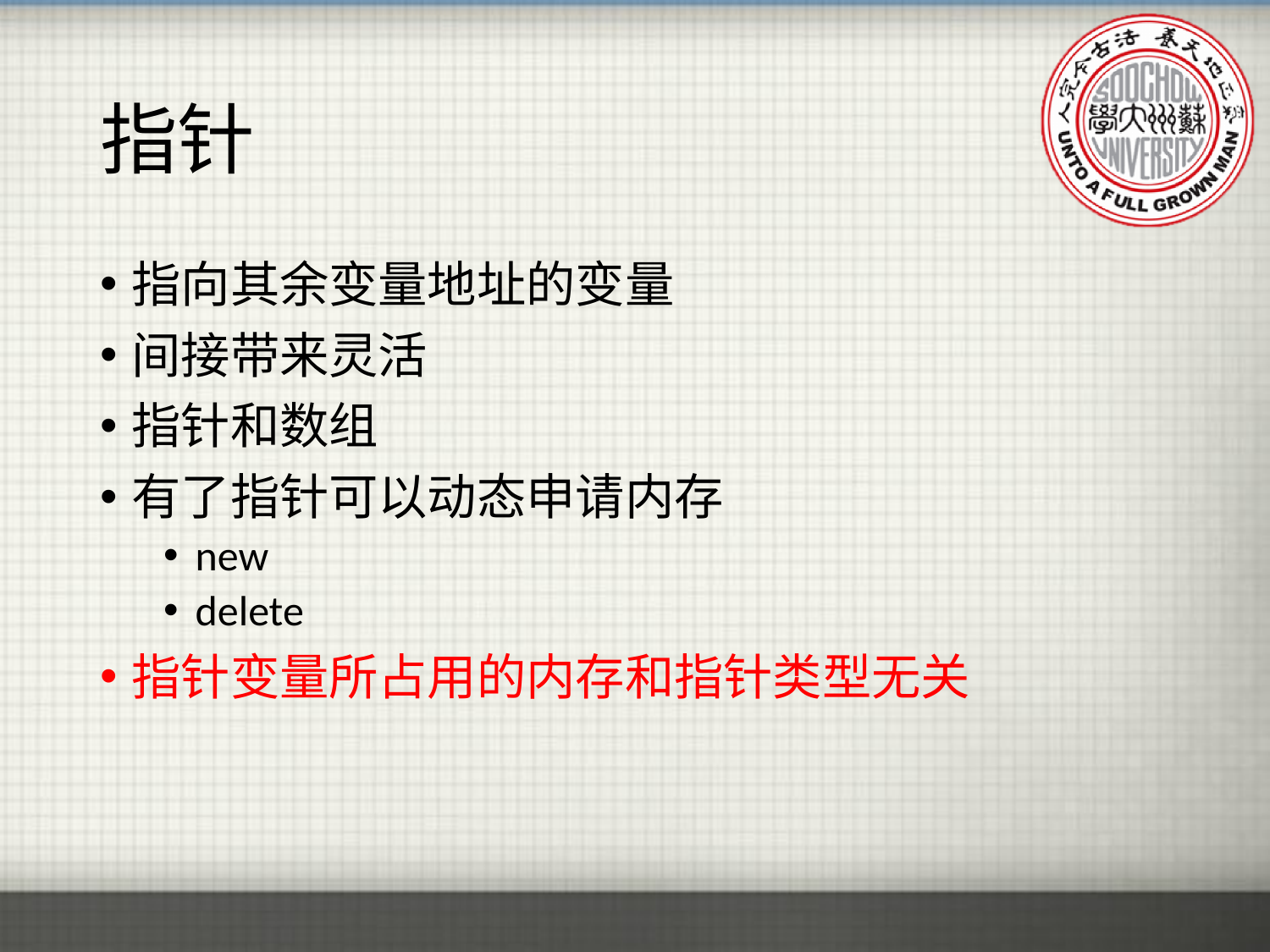

# 指针
指向其余变量地址的变量
间接带来灵活
指针和数组
有了指针可以动态申请内存
new
delete
指针变量所占用的内存和指针类型无关